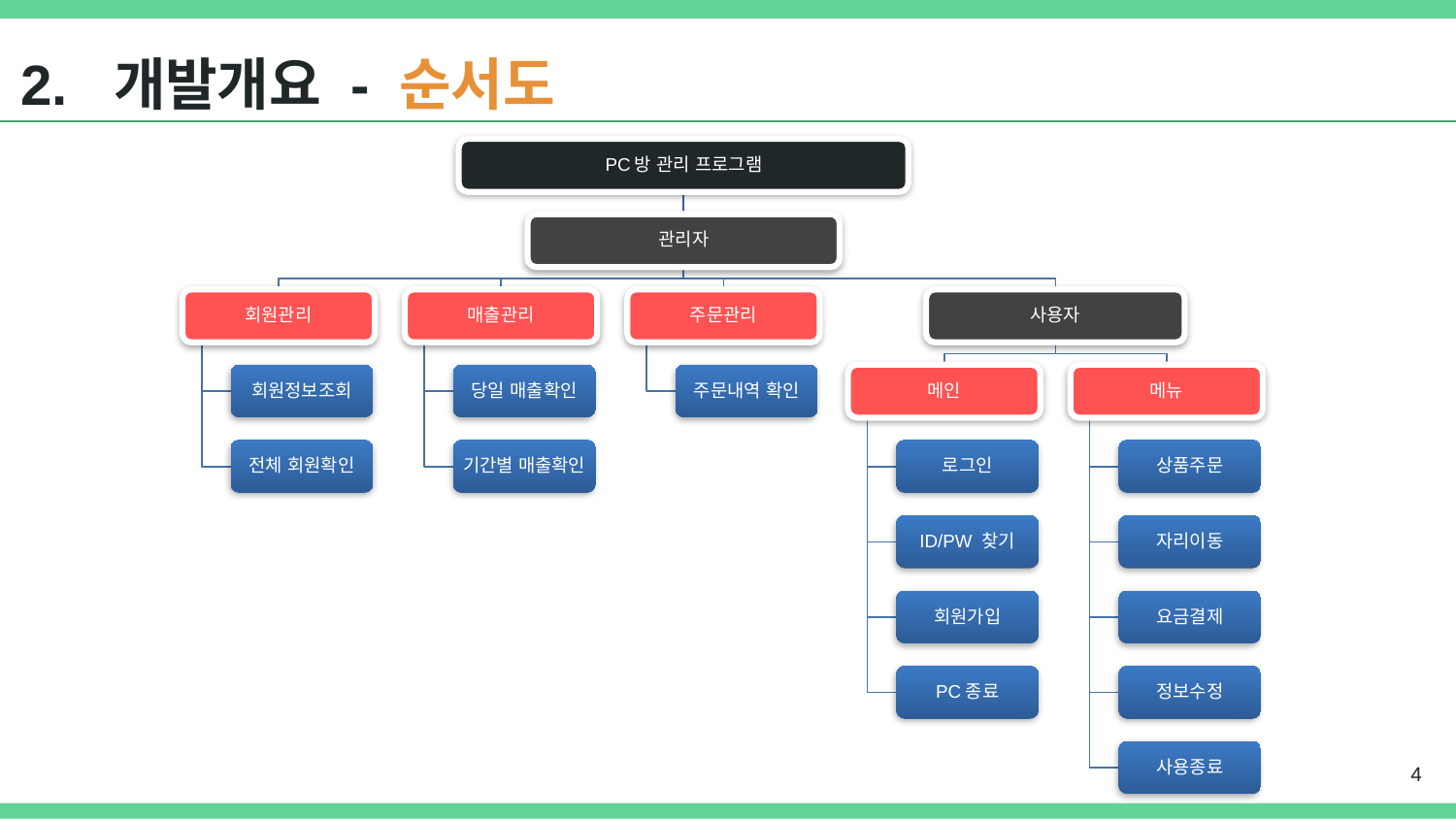

# 2.  개발개요 - 순서도

PC방 관리 프로그램

관리자

회원관리
매출관리
주문관리
사용자

회원정보조회
당일 매출확인
주문내역 확인
메인
메뉴

전체 회원확인
기간별 매출확인
로그인
상품주문

ID/PW 찾기
자리이동

회원가입
요금결제

PC종료
정보수정

사용종료
4